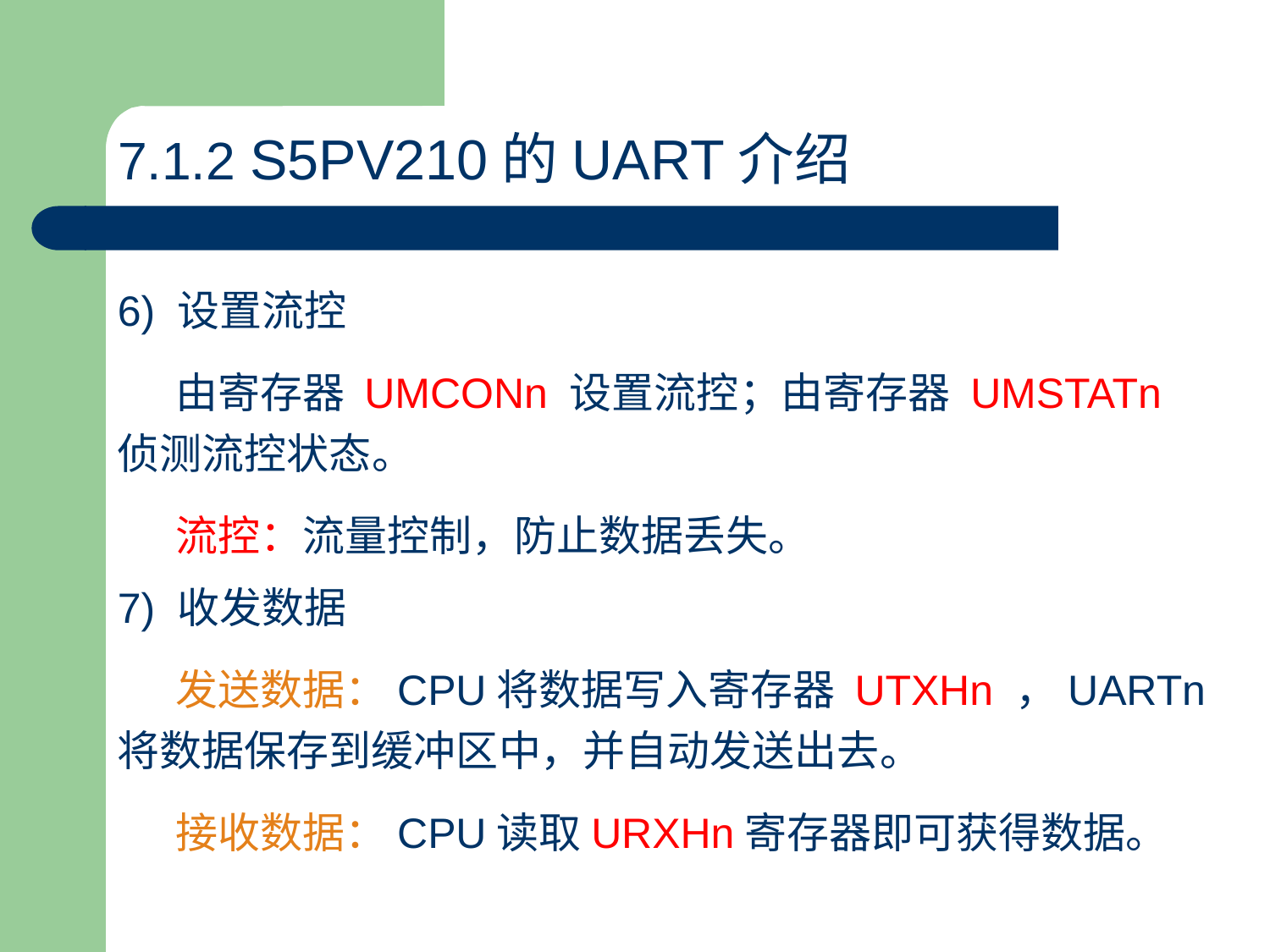

7.1.2 S5PV210的UART介绍
2. S5PV210的UART使用
6) 设置流控
     由寄存器 UMCONn 设置流控；由寄存器 UMSTATn 侦测流控状态。
     流控：流量控制，防止数据丢失。
7) 收发数据
     发送数据：CPU将数据写入寄存器 UTXHn ，UARTn将数据保存到缓冲区中，并自动发送出去。
     接收数据：CPU读取URXHn寄存器即可获得数据。